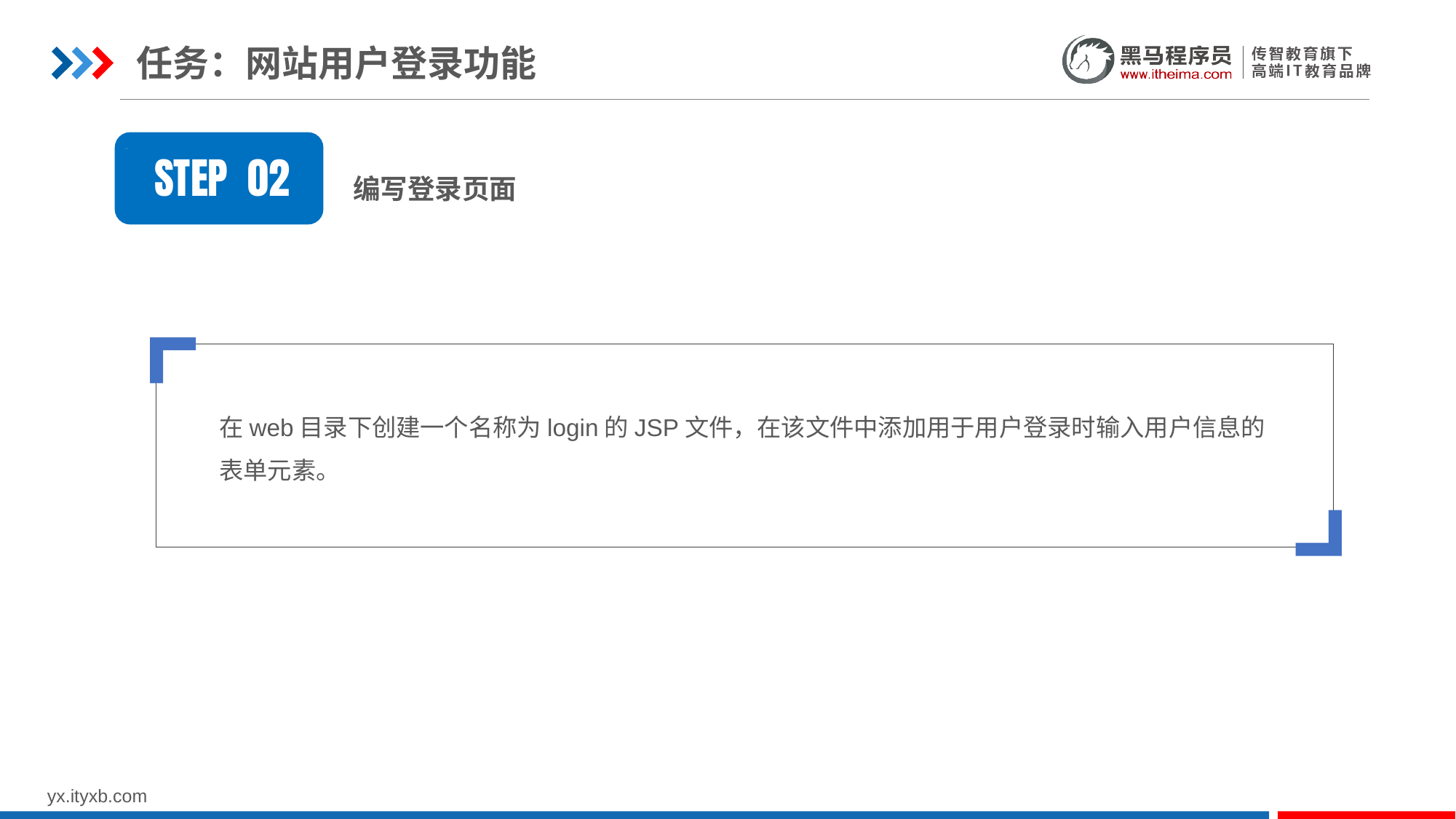

任务：网站用户登录功能

STEP  02
编写登录页面

在web目录下创建一个名称为login的JSP文件，在该文件中添加用于用户登录时输入用户信息的表单元素。